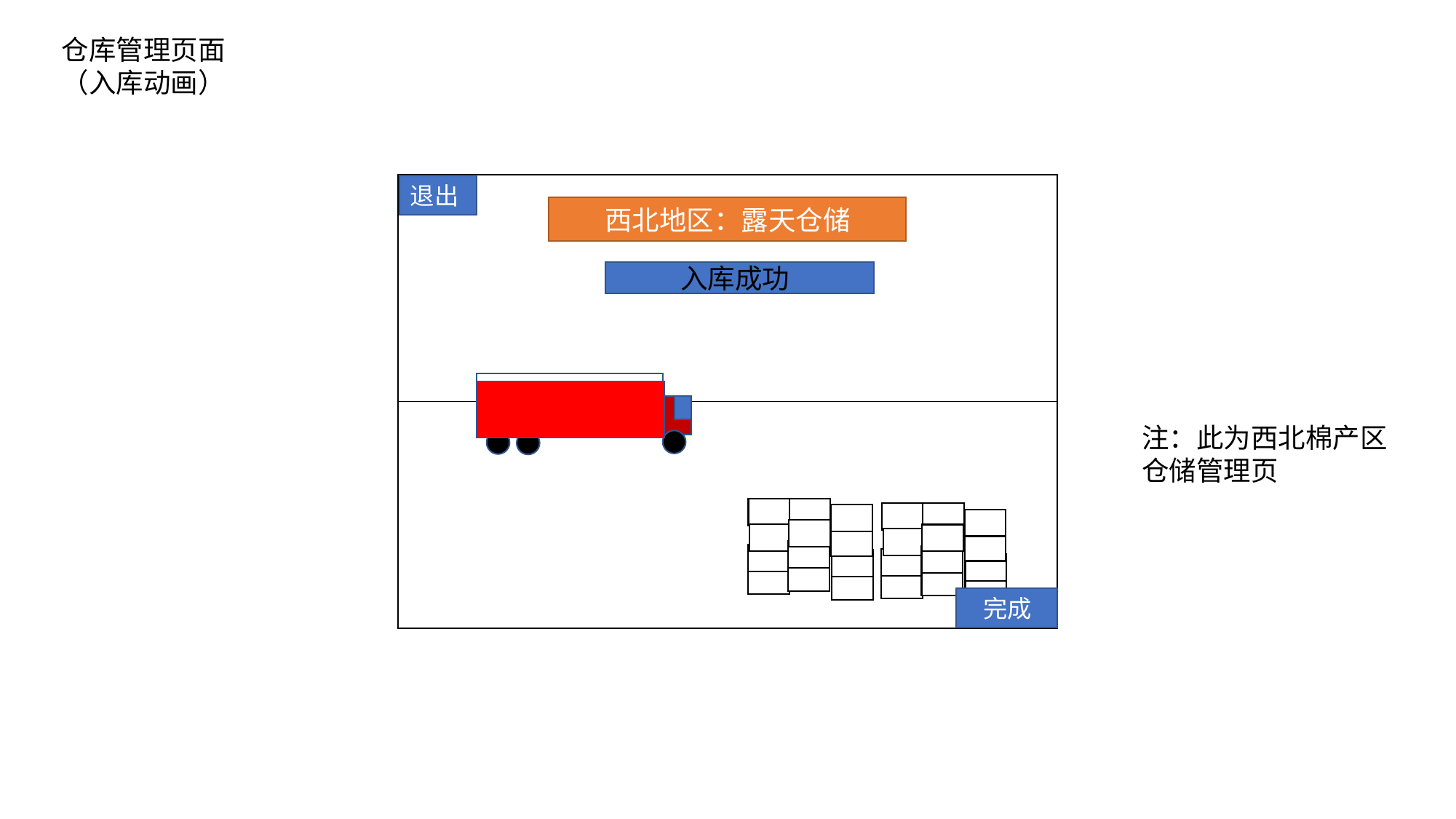

仓库管理页面（入库动画）

退出
西北地区：露天仓储
入库成功

注：此为西北棉产区仓储管理页

  完成